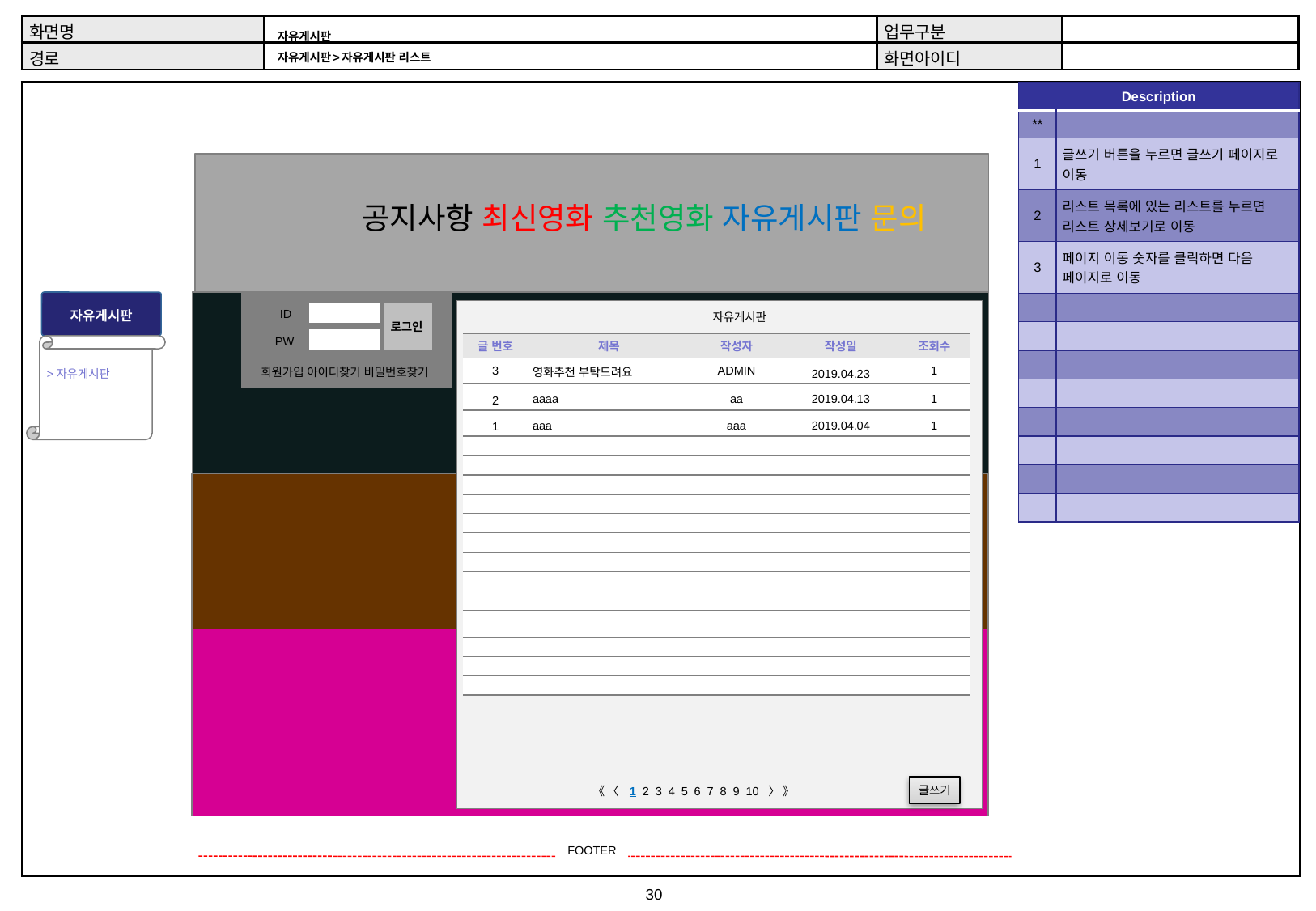

# 자유게시판 자유게시판>자유게시판 리스트
| Description |  |
| --- | --- |
| \*\* |  |
| 1 | 글쓰기 버튼을 누르면 글쓰기 페이지로 이동 |
| 2 | 리스트 목록에 있는 리스트를 누르면 리스트 상세보기로 이동 |
| 3 | 페이지 이동 숫자를 클릭하면 다음 페이지로 이동 |
|  |  |
|  |  |
|  |  |
|  |  |
|  |  |
|  |  |
|  |  |
|  |  |

공지사항 최신영화 추천영화 자유게시판 문의

자유게시판

ID

로그인
자유게시판
PW

| 글 번호 | 제목 | 작성자 | 작성일 | 조회수 |
| --- | --- | --- | --- | --- |
| 3 | 영화추천 부탁드려요 | ADMIN | 2019.04.23 | 1 |
| 2 | aaaa | aa | 2019.04.13 | 1 |
| 1 | aaa | aaa | 2019.04.04 | 1 |
|  |  |  |  |  |
|  |  |  |  |  |
|  |  |  |  |  |
|  |  |  |  |  |
|  |  |  |  |  |
|  |  |  |  |  |
|  |  |  |  |  |
|  |  |  |  |  |
|  |  |  |  |  |
|  |  |  |  |  |
|  |  |  |  |  |
|  |  |  |  |  |
|  |  |  |  |  |

>자유게시판
회원가입 아이디찾기 비밀번호찾기

글쓰기
《 〈   1  2  3  4  5  6  7  8  9  10  〉 》